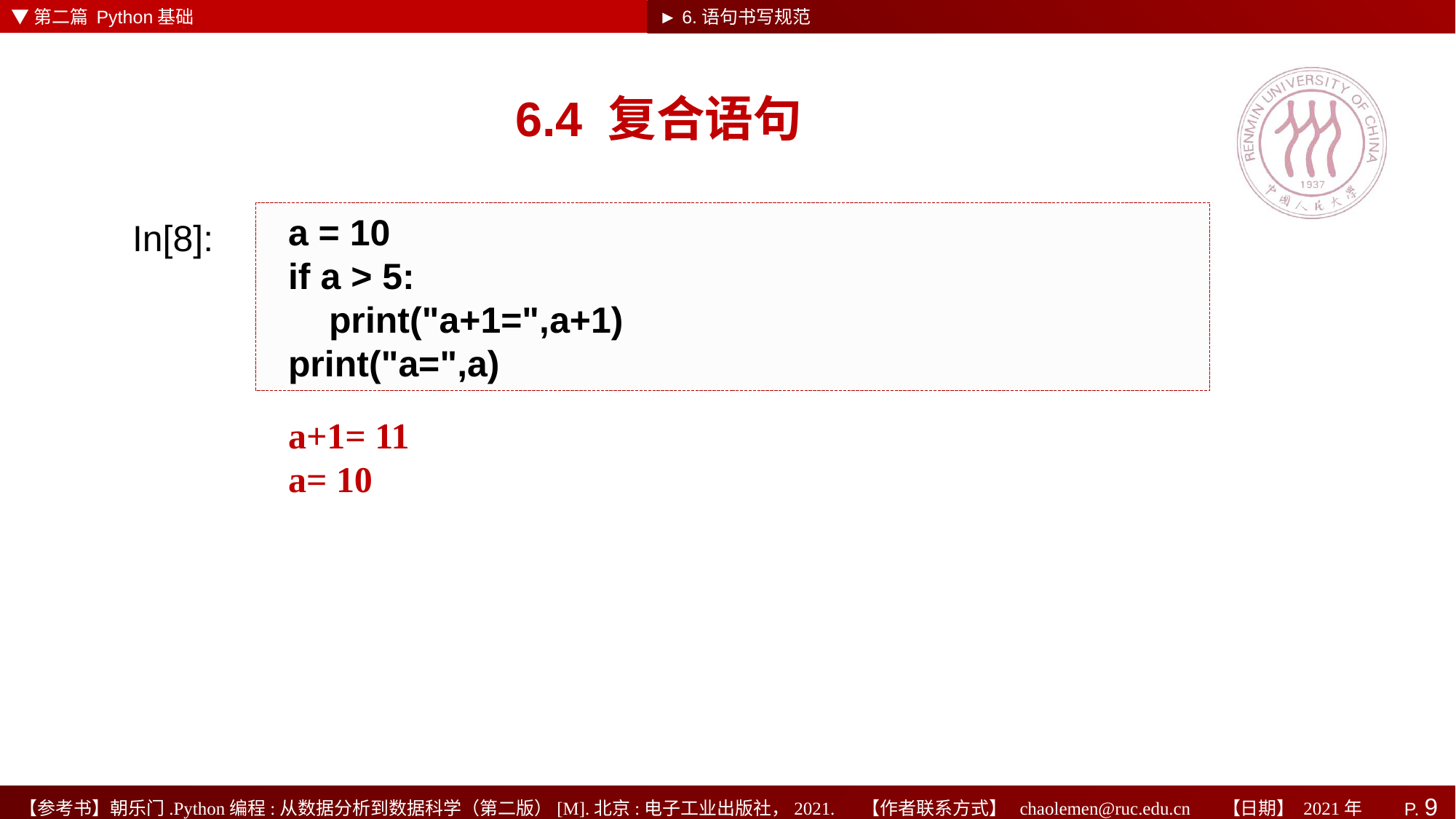

▼第二篇 Python基础
► 6.语句书写规范
# 6.4 复合语句
a = 10
if a > 5:
    print("a+1=",a+1)
print("a=",a)
In[8]:
a+1= 11
a= 10